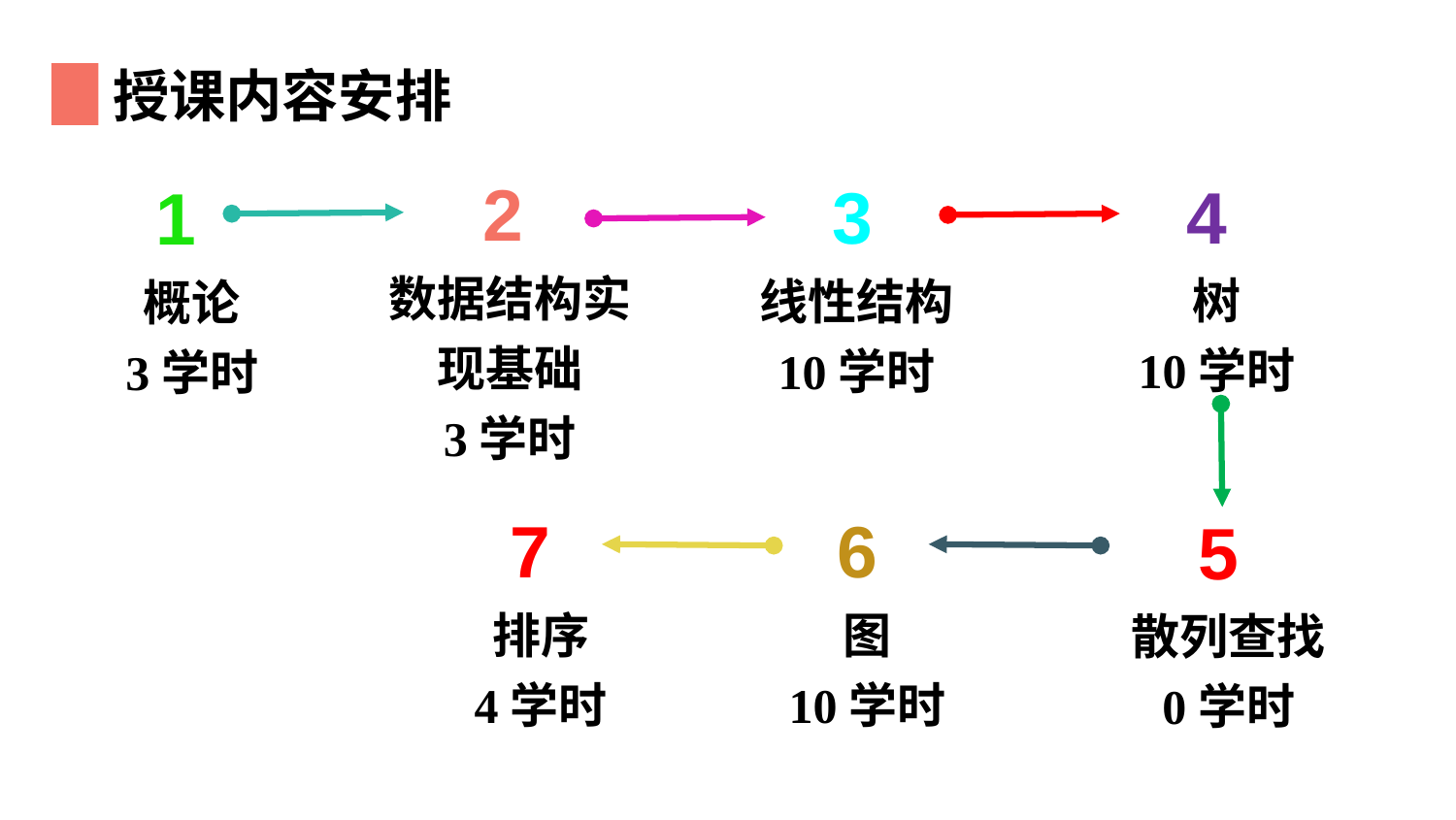

授课内容安排

2
4
3
1
数据结构实现基础
3学时
树
10学时
线性结构
10学时
概论
3学时
7
6
5
排序
4学时
图
10学时
散列查找
0学时